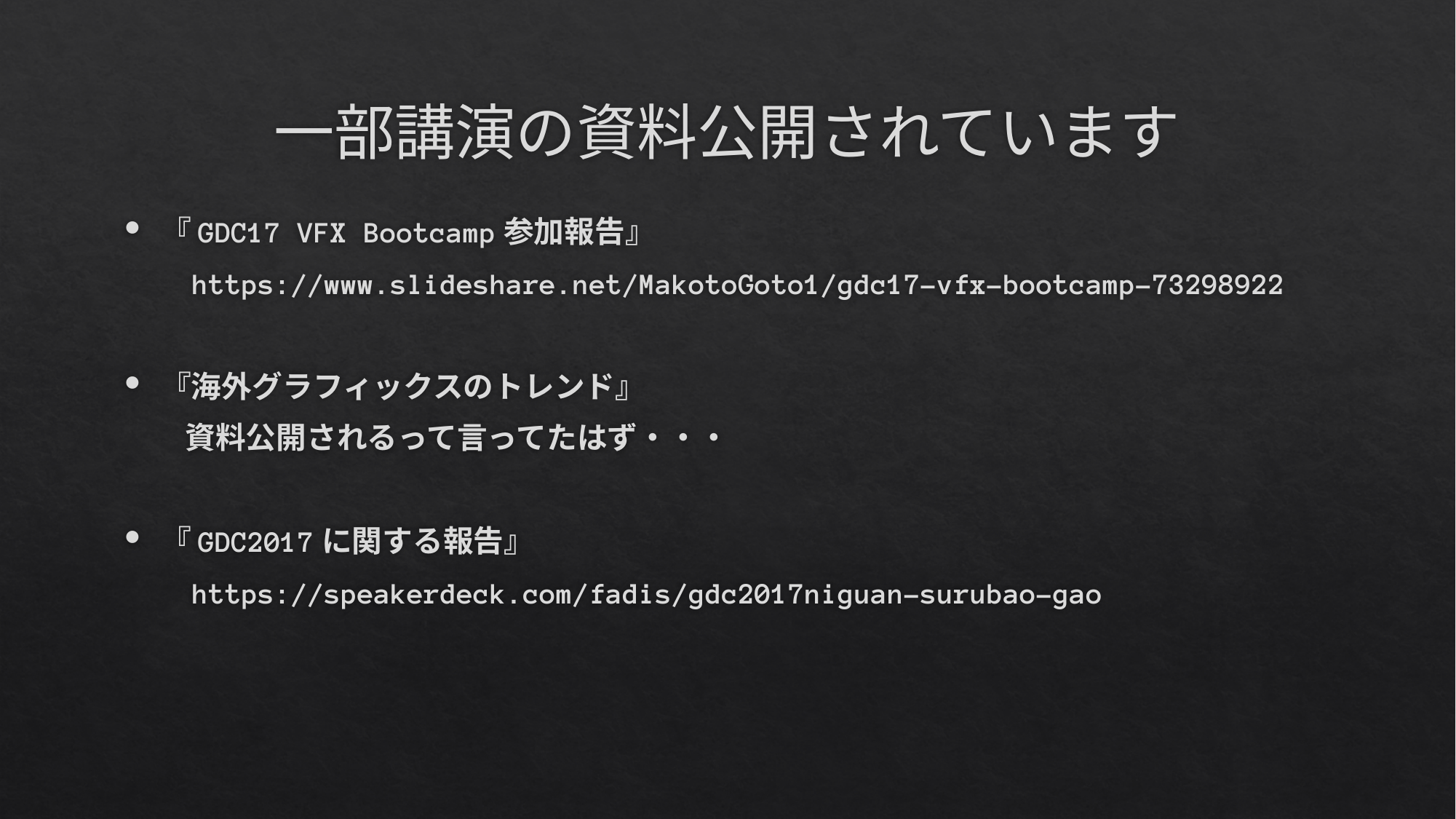

# 一部講演の資料公開されています
『GDC17 VFX Bootcamp参加報告』
　　https://www.slideshare.net/MakotoGoto1/gdc17-vfx-bootcamp-73298922

『海外グラフィックスのトレンド』
　　資料公開されるって言ってたはず・・・

『GDC2017に関する報告』
　　https://speakerdeck.com/fadis/gdc2017niguan-surubao-gao